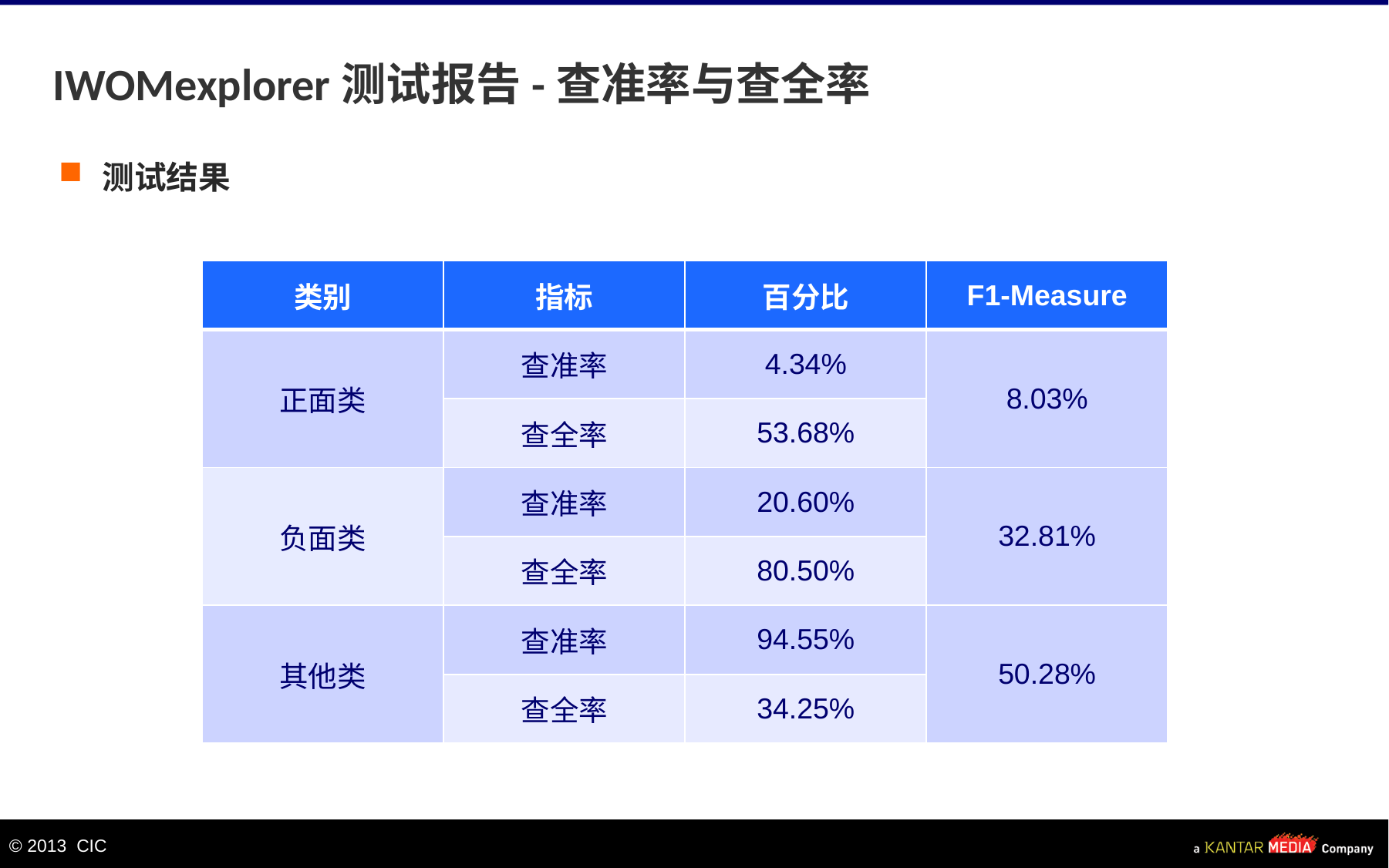

# IWOMexplorer测试报告-查准率与查全率
测试结果

| 类别 | 指标 | 百分比 | F1-Measure |
| --- | --- | --- | --- |
| 正面类 | 查准率 | 4.34% | 8.03% |
|  | 查全率 | 53.68% |  |
| 负面类 | 查准率 | 20.60% | 32.81% |
|  | 查全率 | 80.50% |  |
| 其他类 | 查准率 | 94.55% | 50.28% |
|  | 查全率 | 34.25% |  |